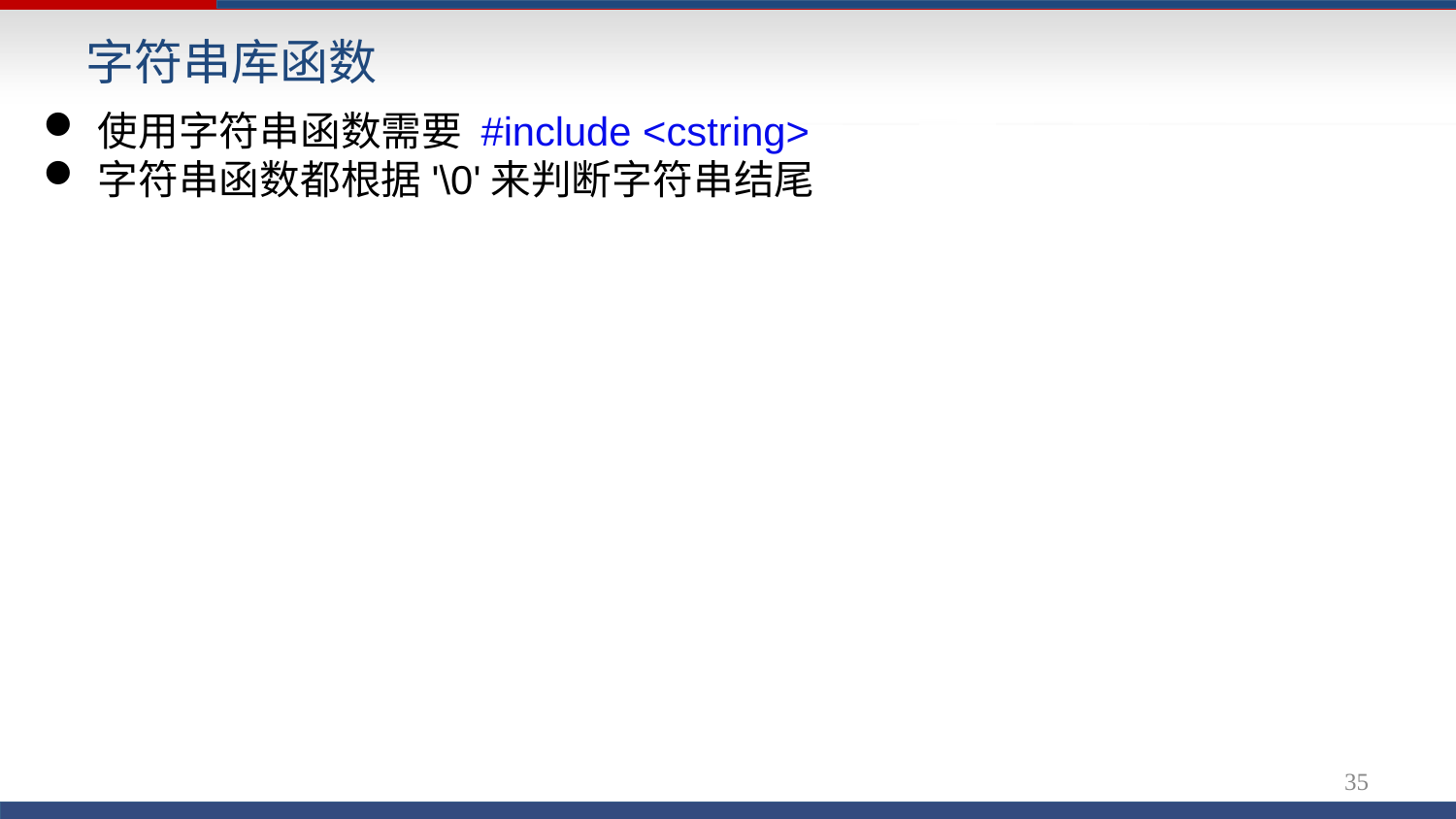

# 字符串库函数
使用字符串函数需要 #include <cstring>
字符串函数都根据'\0'来判断字符串结尾
35